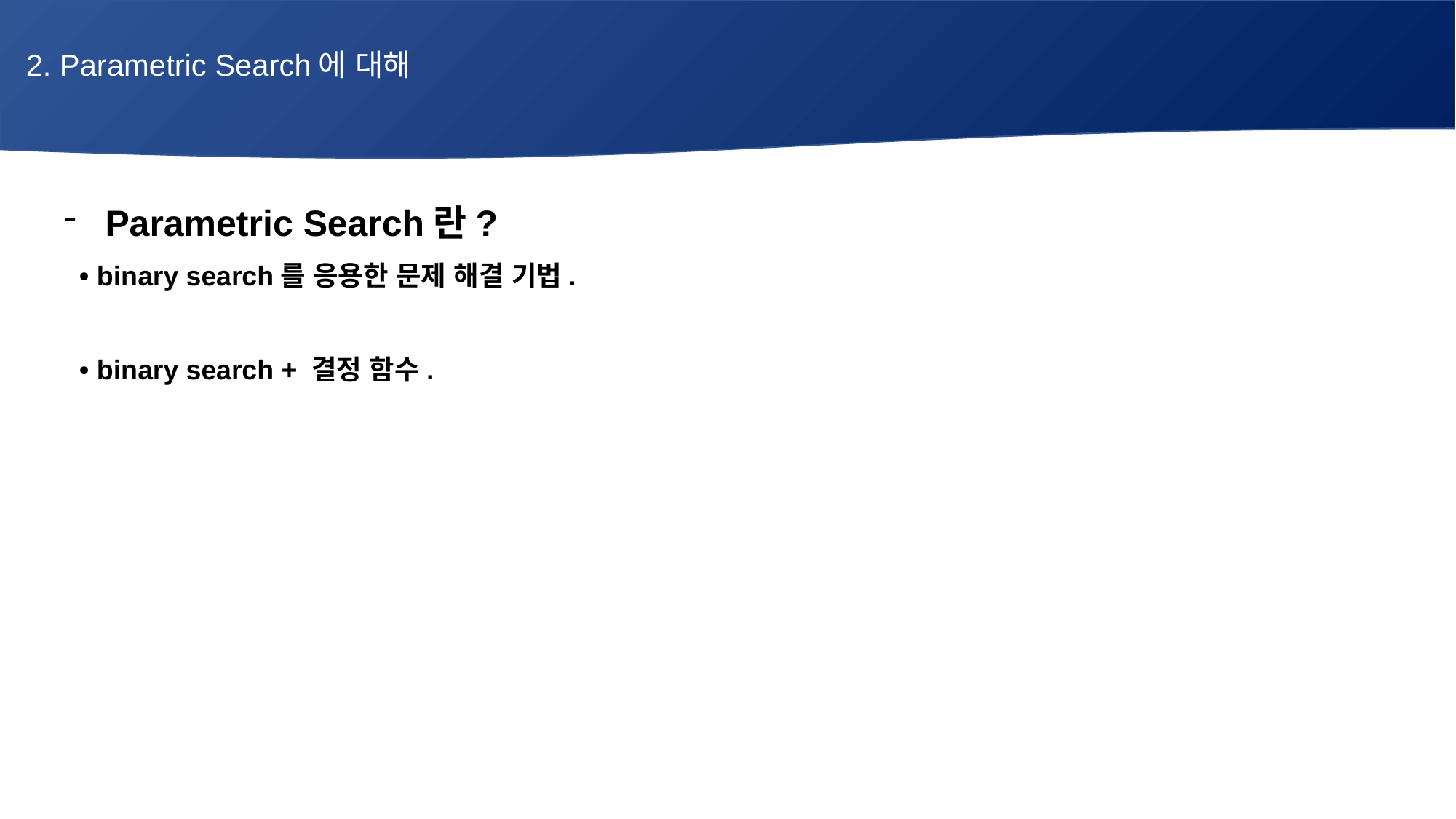

2. Parametric Search에 대해
# 매주 1 과제 LV2
Parametric Search란?
  • binary search를 응용한 문제 해결 기법.

  • binary search + 결정 함수.